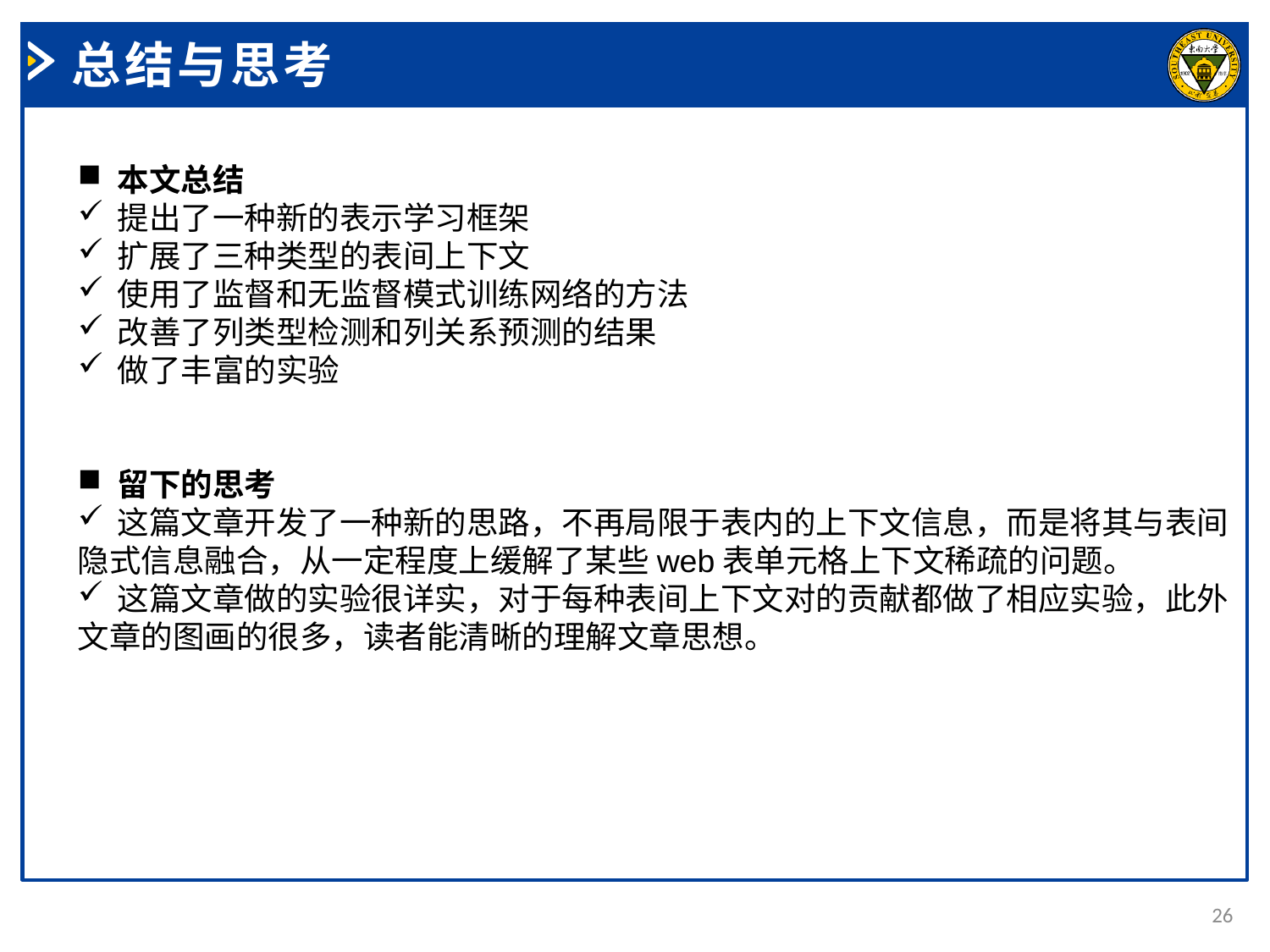

总结与思考
本文总结
提出了一种新的表示学习框架
扩展了三种类型的表间上下文
使用了监督和无监督模式训练网络的方法
改善了列类型检测和列关系预测的结果
做了丰富的实验

留下的思考
这篇文章开发了一种新的思路，不再局限于表内的上下文信息，而是将其与表间
隐式信息融合，从一定程度上缓解了某些web表单元格上下文稀疏的问题。
这篇文章做的实验很详实，对于每种表间上下文对的贡献都做了相应实验，此外
文章的图画的很多，读者能清晰的理解文章思想。

26